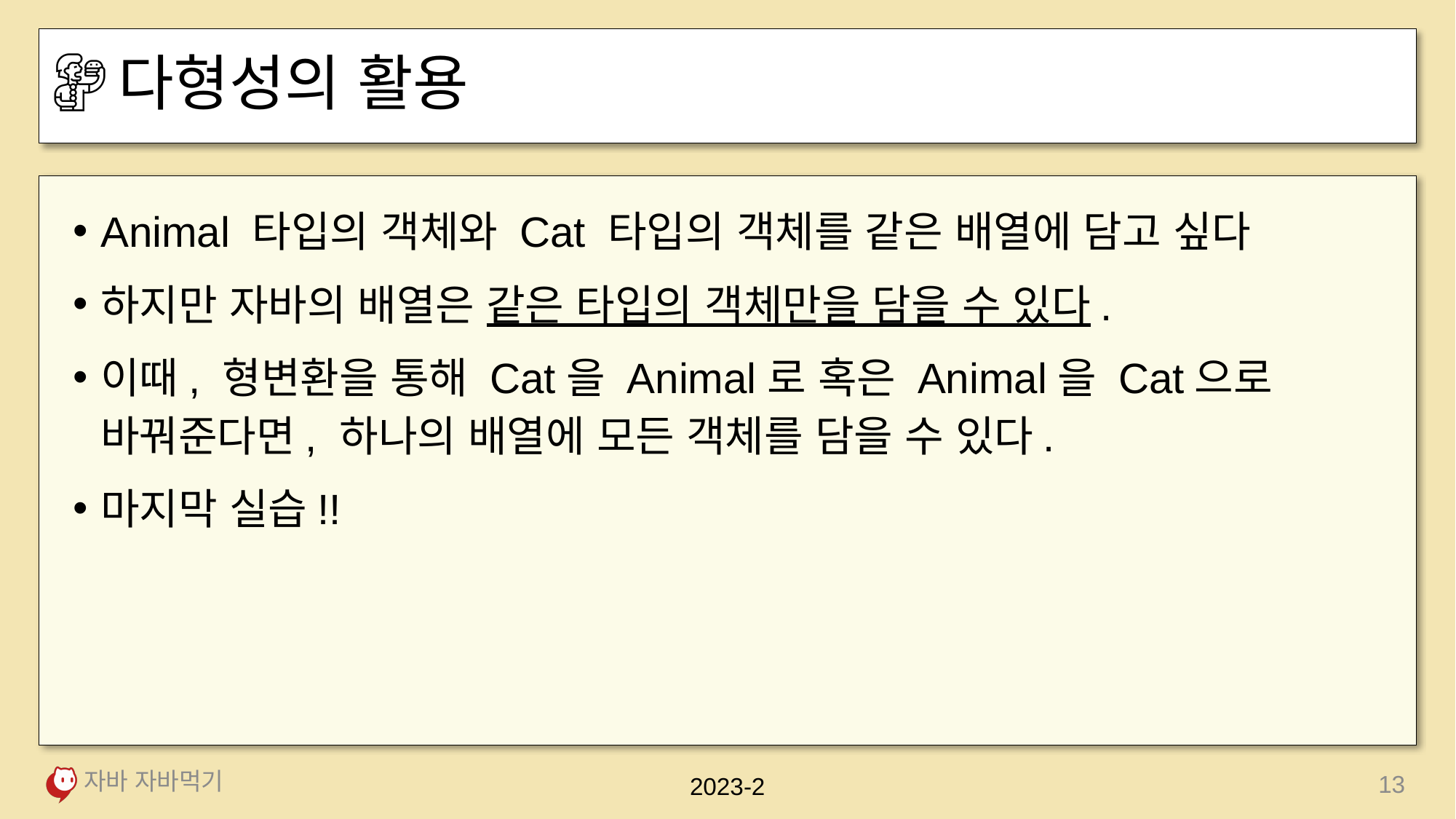

# 다형성의 활용
Animal 타입의 객체와 Cat 타입의 객체를 같은 배열에 담고 싶다
하지만 자바의 배열은 같은 타입의 객체만을 담을 수 있다.
이때, 형변환을 통해 Cat을 Animal로 혹은 Animal을 Cat으로 바꿔준다면, 하나의 배열에 모든 객체를 담을 수 있다.
마지막 실습!!

자바 자바먹기
13